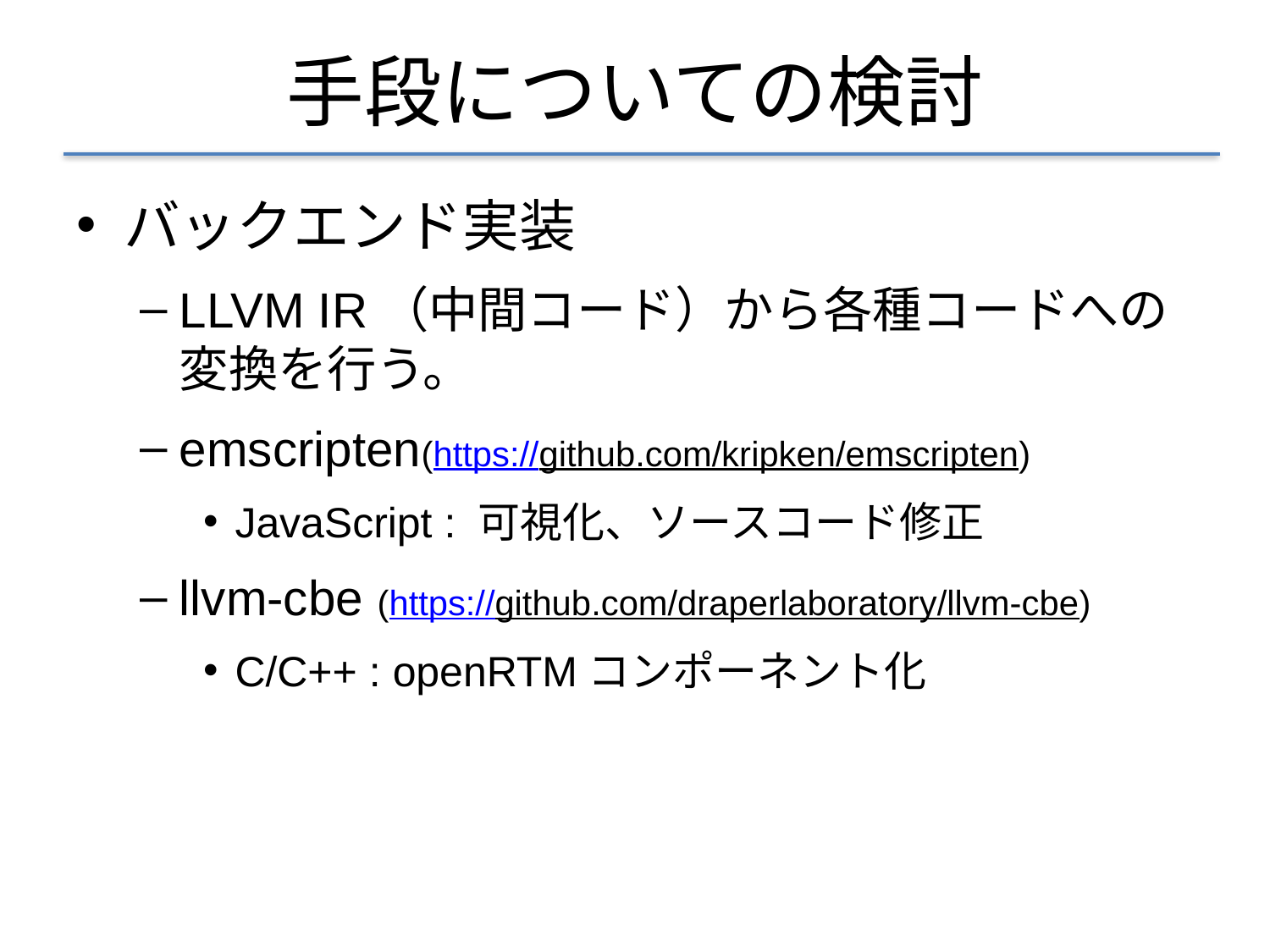

# 手段についての検討
バックエンド実装
LLVM IR（中間コード）から各種コードへの変換を行う。
emscripten(https://github.com/kripken/emscripten)
JavaScript : 可視化、ソースコード修正
llvm-cbe (https://github.com/draperlaboratory/llvm-cbe)
C/C++ : openRTMコンポーネント化